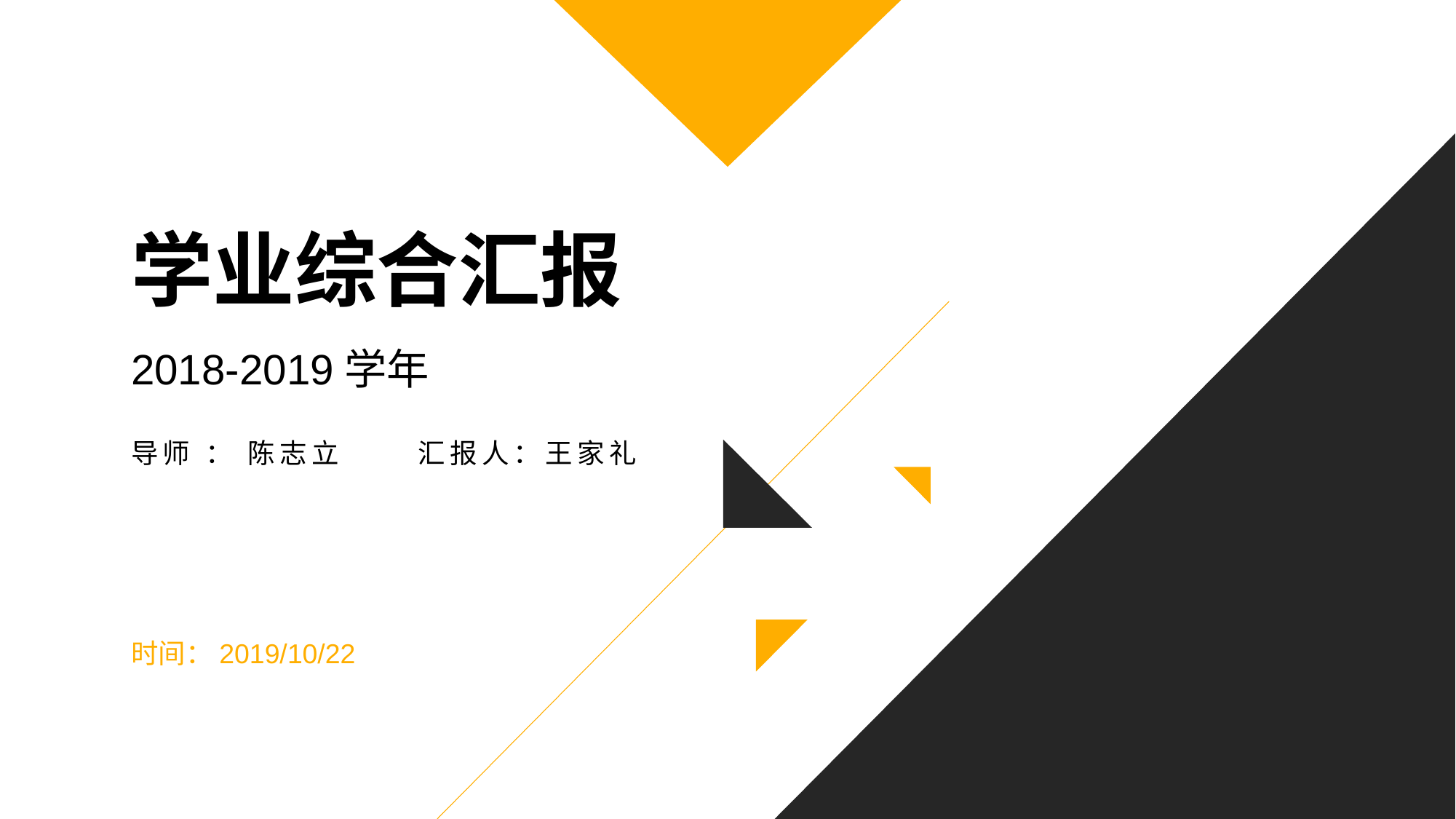

# 学业综合汇报
2018-2019学年
导师 ： 陈志立       汇报人：王家礼
时间：2019/10/22